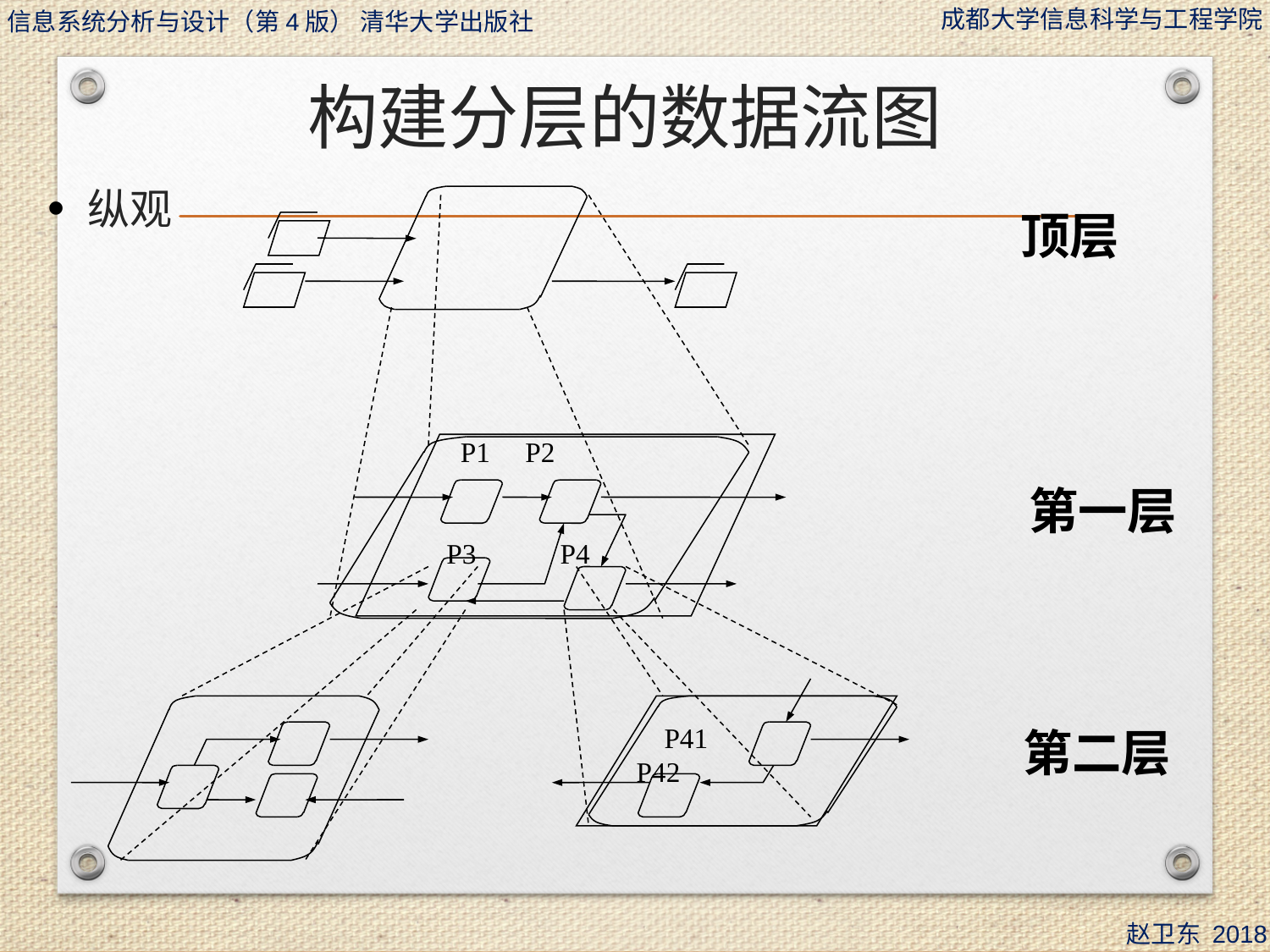

# 构建分层的数据流图
纵观

顶层

   P1     P2

 P3            P4

第一层

    P41
P42

第二层